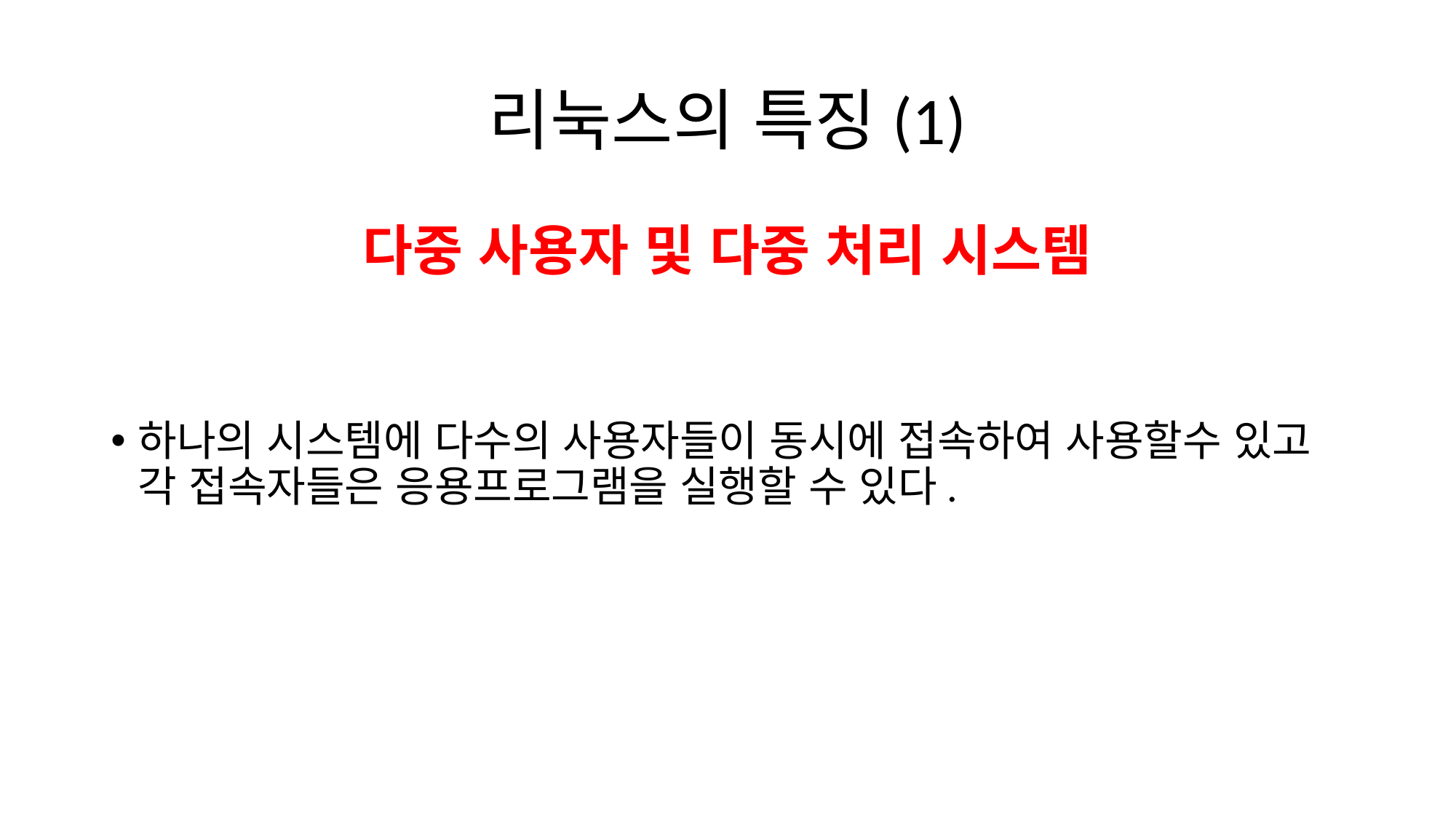

# 리눅스의 특징(1)
다중 사용자 및 다중 처리 시스템

하나의 시스템에 다수의 사용자들이 동시에 접속하여 사용할수 있고 각 접속자들은 응용프로그램을 실행할 수 있다.